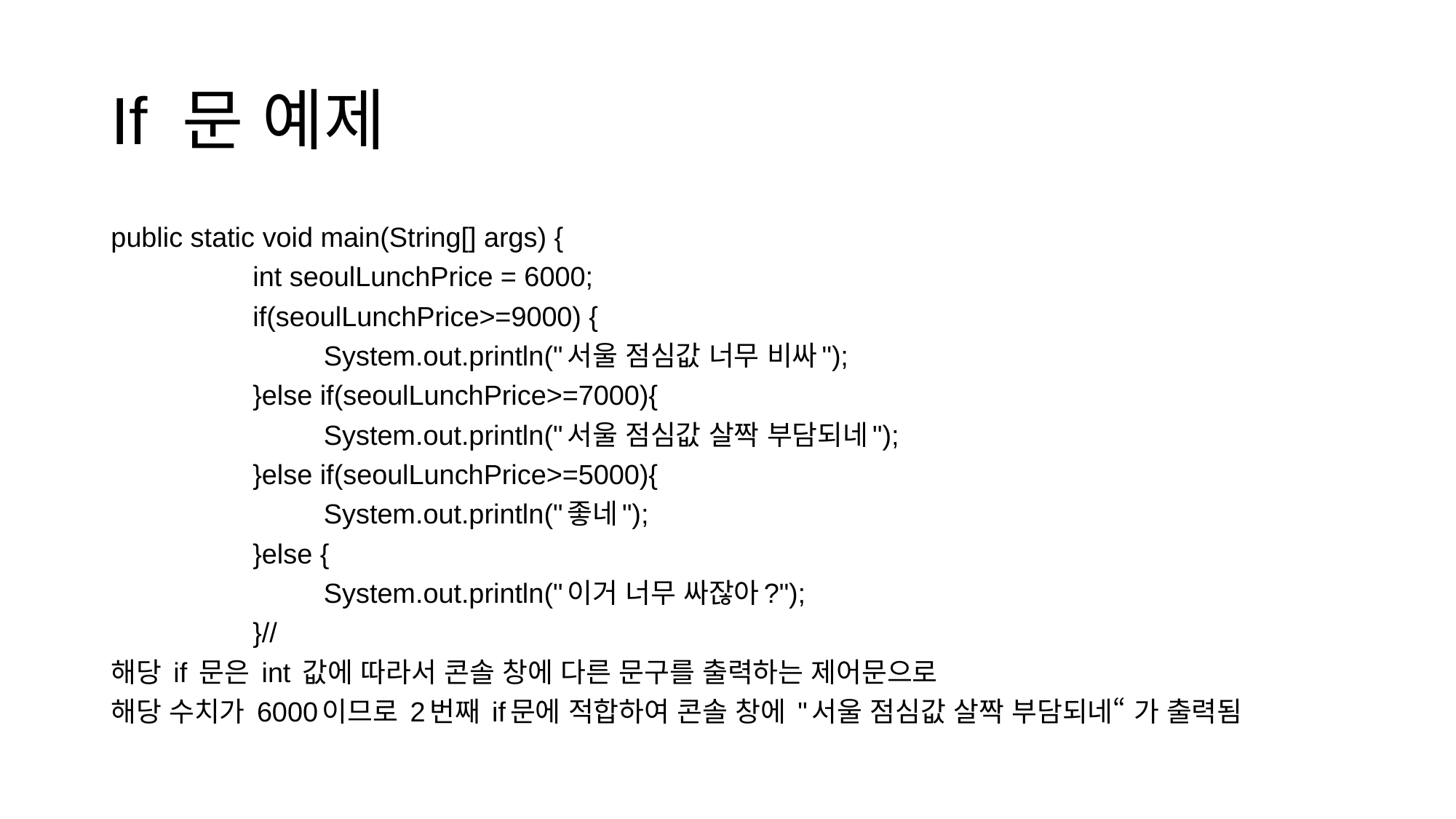

# If 문 예제
public static void main(String[] args) {
		int seoulLunchPrice = 6000;
		if(seoulLunchPrice>=9000) {
			System.out.println("서울 점심값 너무 비싸");
		}else if(seoulLunchPrice>=7000){
			System.out.println("서울 점심값 살짝 부담되네");
		}else if(seoulLunchPrice>=5000){
			System.out.println("좋네");
		}else {
			System.out.println("이거 너무 싸잖아?");
		}//
해당 if 문은 int 값에 따라서 콘솔 창에 다른 문구를 출력하는 제어문으로
해당 수치가 6000이므로 2번째 if문에 적합하여 콘솔 창에 "서울 점심값 살짝 부담되네“ 가 출력됨